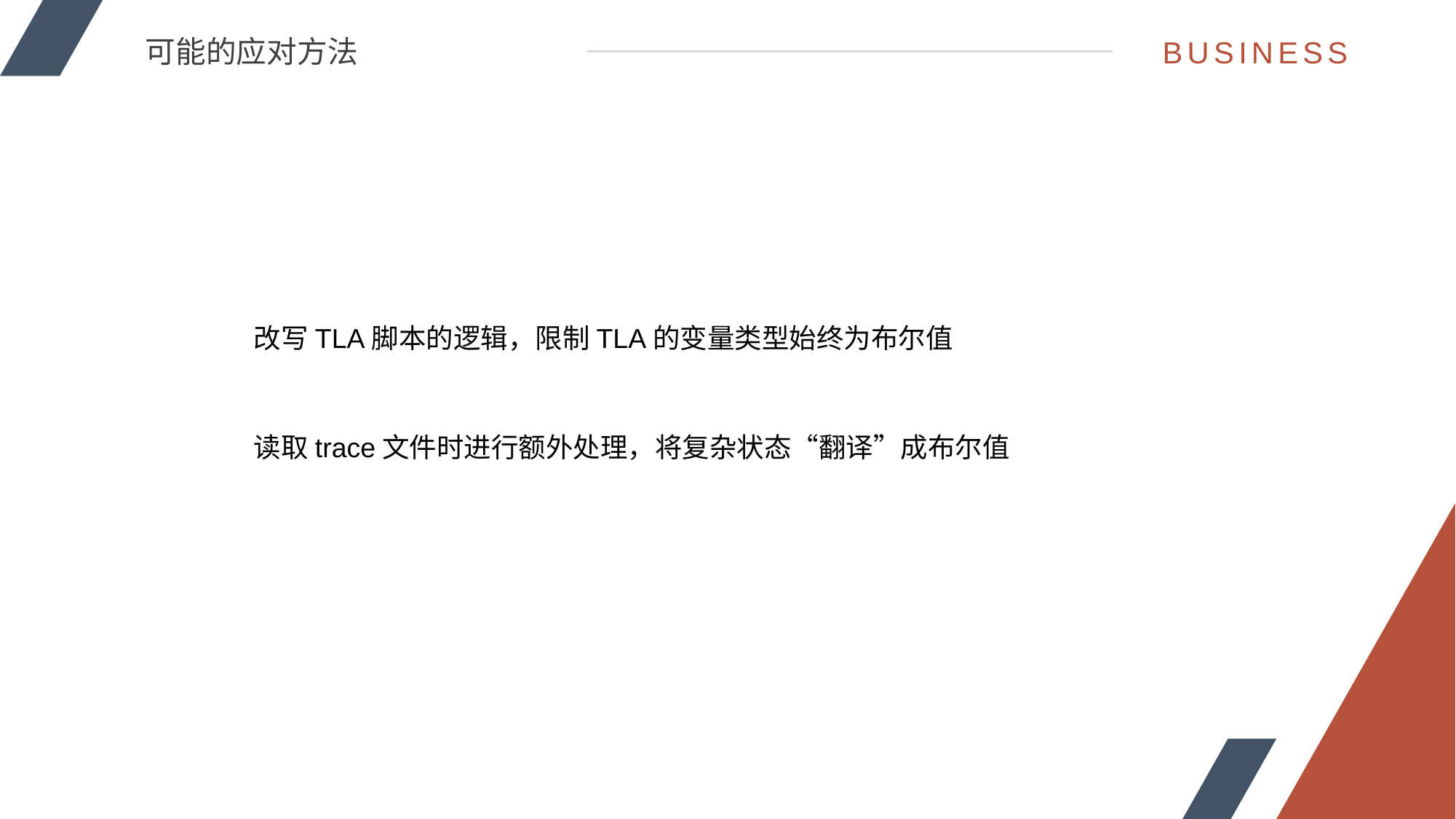

可能的应对方法
BUSINESS

改写TLA脚本的逻辑，限制TLA的变量类型始终为布尔值
读取trace文件时进行额外处理，将复杂状态“翻译”成布尔值